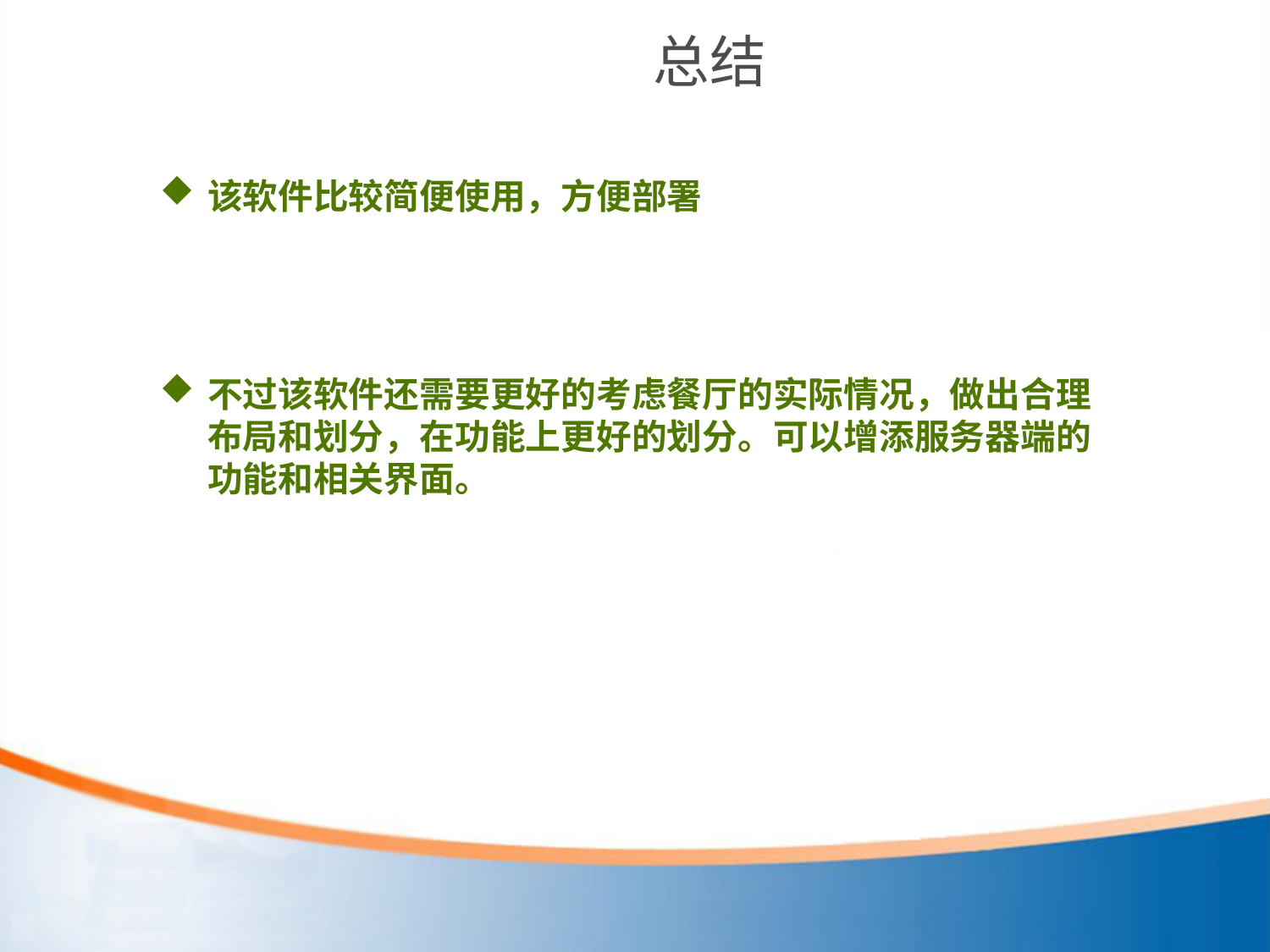

# 总结
该软件比较简便使用，方便部署

不过该软件还需要更好的考虑餐厅的实际情况，做出合理布局和划分，在功能上更好的划分。可以增添服务器端的功能和相关界面。